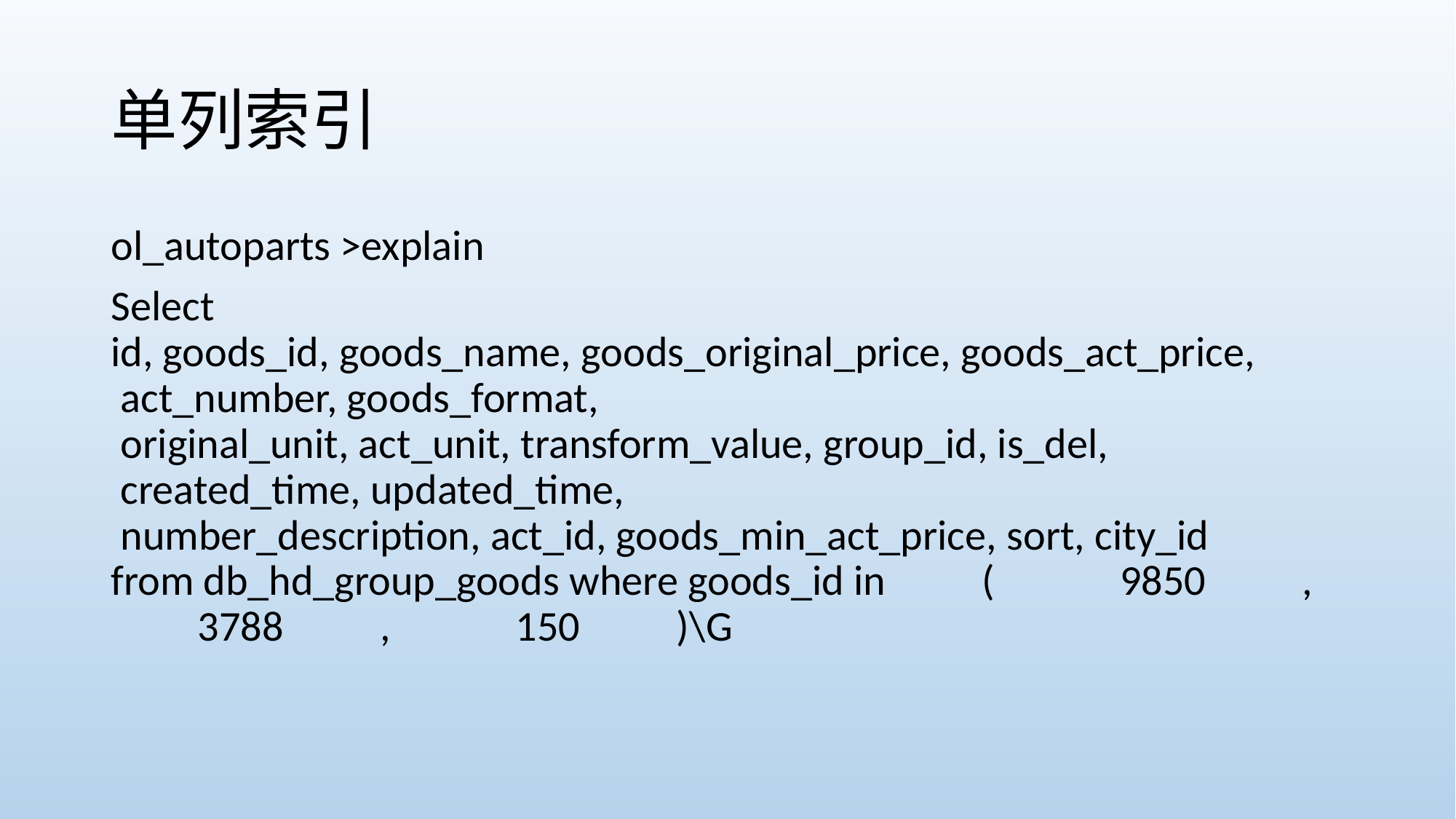

# 单列索引
ol_autoparts >explain
Select id, goods_id, goods_name, goods_original_price, goods_act_price,         act_number, goods_format,         original_unit, act_unit, transform_value, group_id, is_del,         created_time, updated_time,         number_description, act_id, goods_min_act_price, sort, city_id          from db_hd_group_goods where goods_id in          (             9850          ,             3788          ,             150          )\G